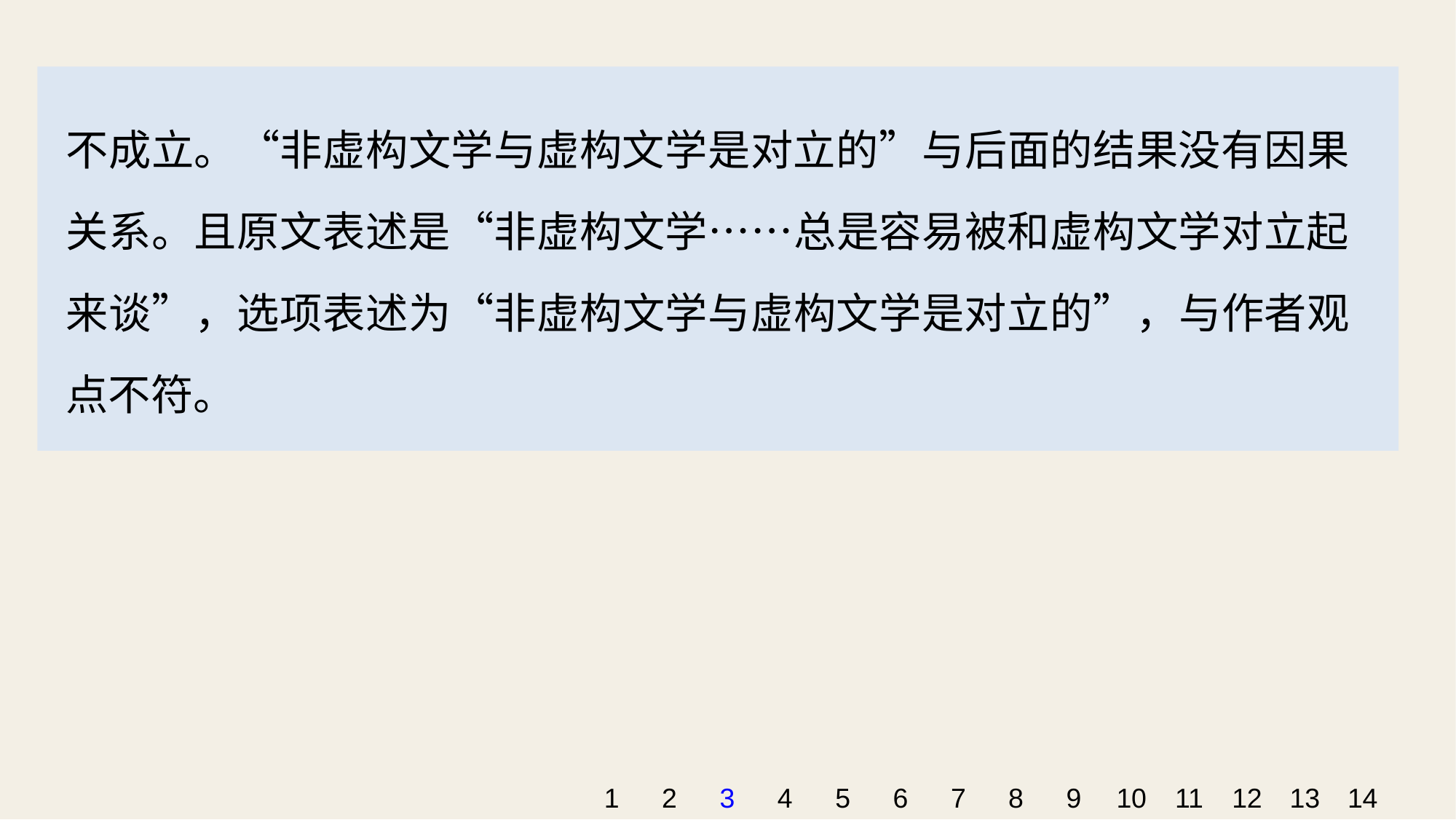

不成立。“非虚构文学与虚构文学是对立的”与后面的结果没有因果关系。且原文表述是“非虚构文学……总是容易被和虚构文学对立起来谈”，选项表述为“非虚构文学与虚构文学是对立的”，与作者观点不符。
1
2
3
4
5
6
7
8
9
10
11
12
13
14